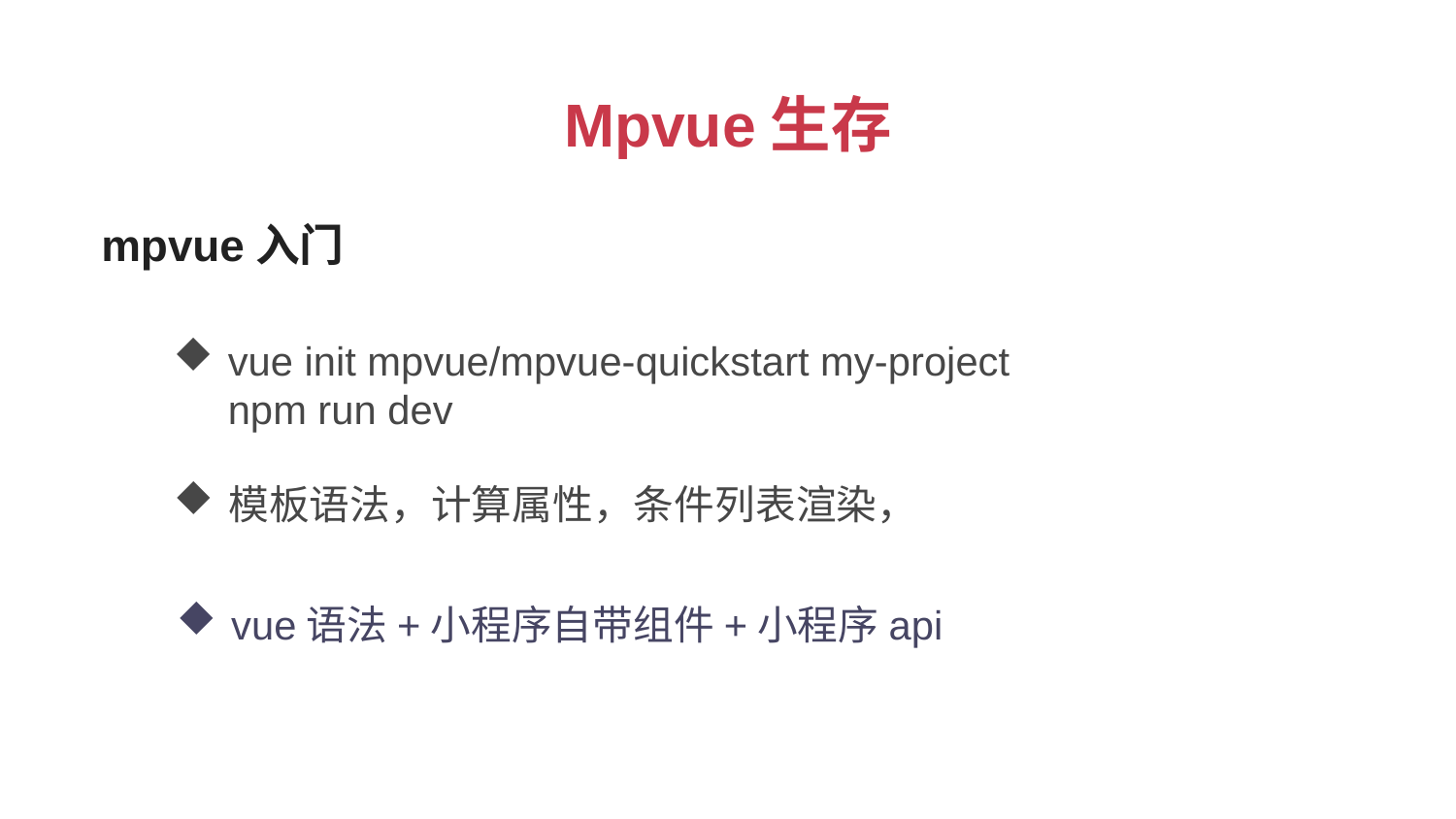

Mpvue生存
 mpvue入门
vue init mpvue/mpvue-quickstart my-project
npm run dev
模板语法，计算属性，条件列表渲染，
vue语法+小程序自带组件+小程序api